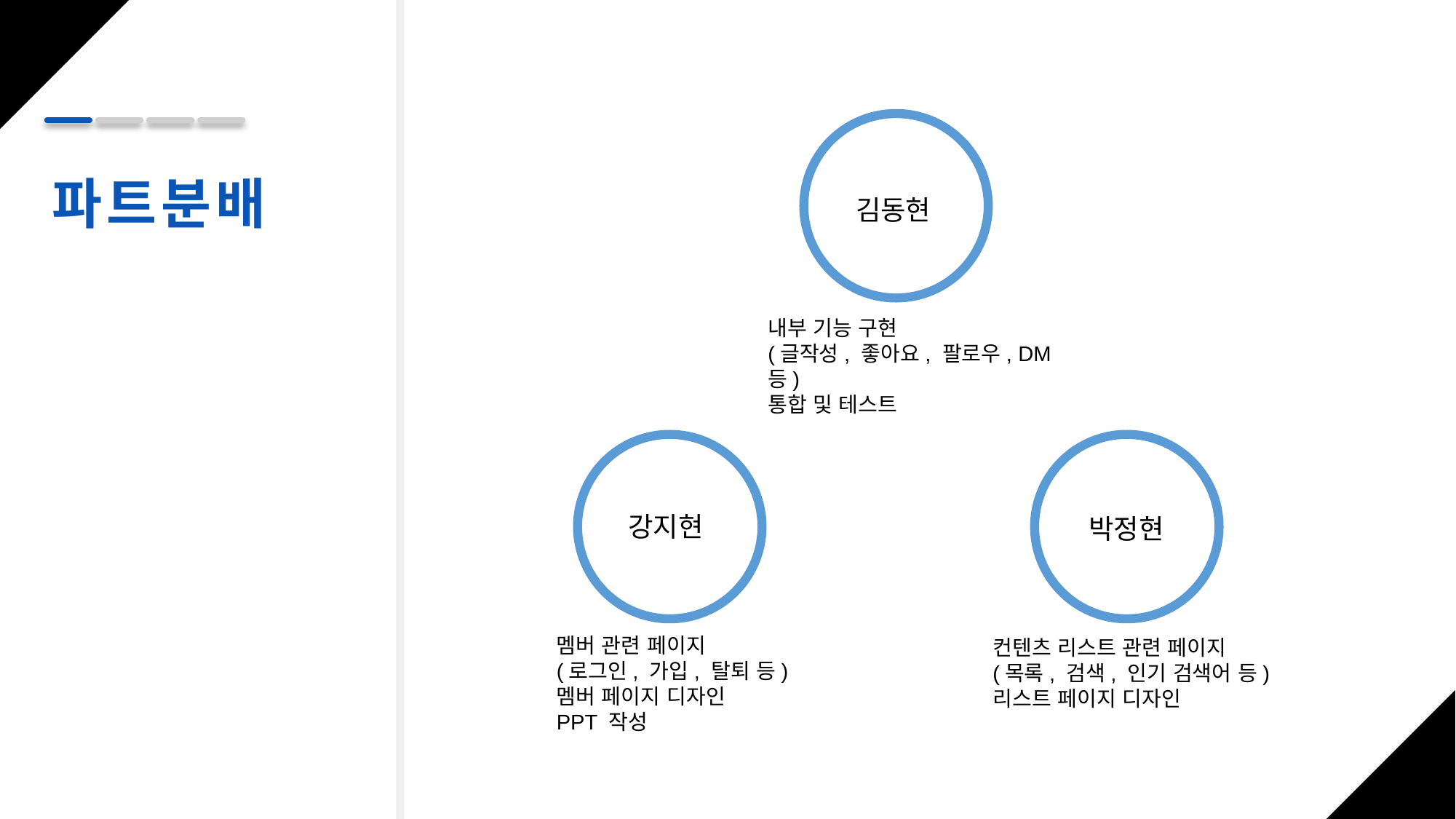

파트분배
김동현
내부 기능 구현
(글작성, 좋아요, 팔로우, DM 등)
통합 및 테스트

강지현
박정현
멤버 관련 페이지
(로그인, 가입, 탈퇴 등)
멤버 페이지 디자인
PPT 작성
컨텐츠 리스트 관련 페이지
(목록, 검색, 인기 검색어 등)
리스트 페이지 디자인